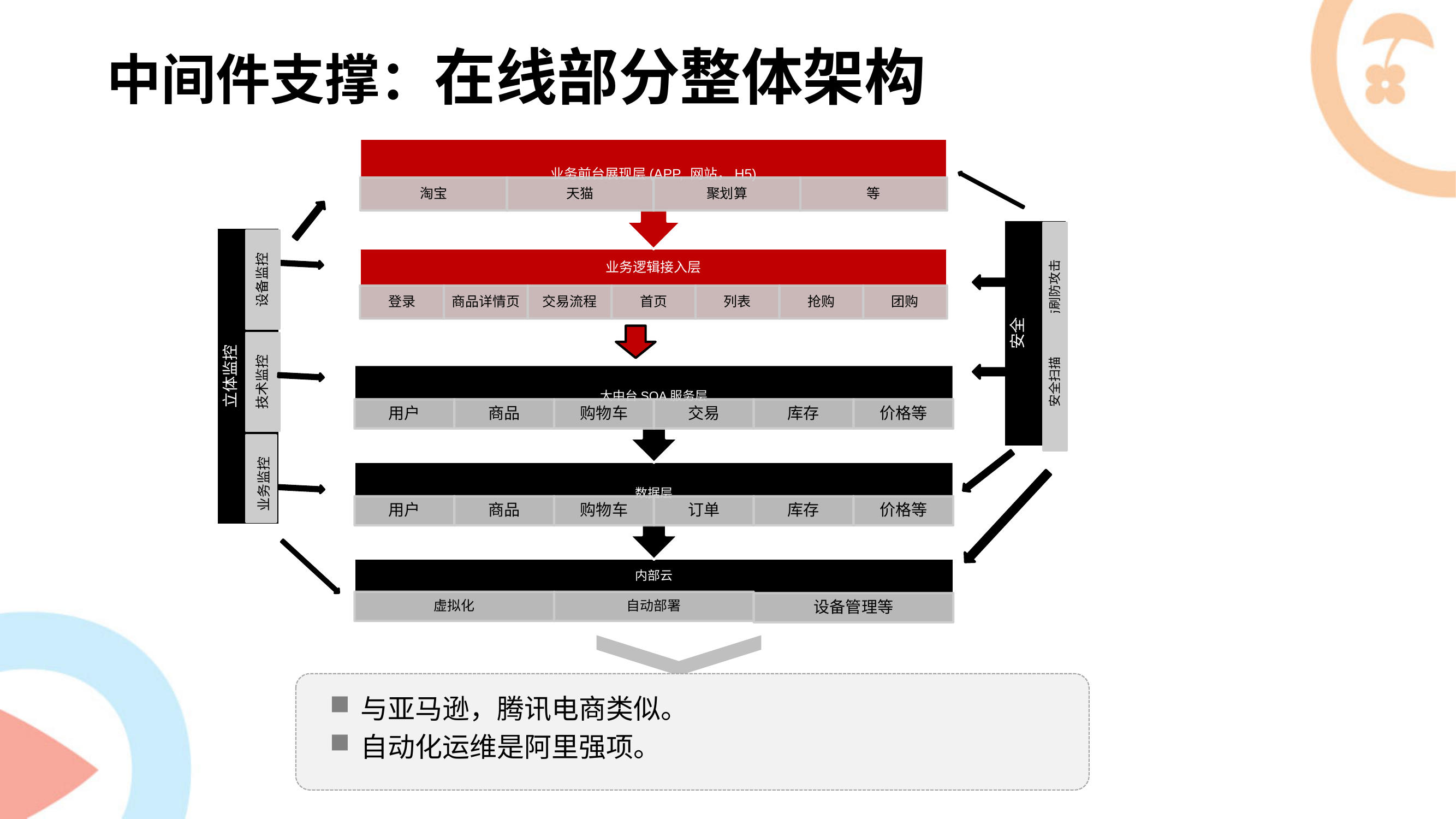

# 中间件支撑：在线部分整体架构
业务逻辑接入层
登录
商品详情页
交易流程
首页
列表
抢购
团购
业务前台展现层(APP, 网站，H5)
淘宝
天猫
聚划算
等

设备监控

防刷防攻击
安全

立体监控

内部云
虚拟化
自动部署
设备管理等
数据层
用户
商品
购物车
订单
库存
价格等
大中台SOA服务层
用户
商品
购物车
交易
库存
价格等

技术监控

安全扫描

业务监控

与亚马逊，腾讯电商类似。
自动化运维是阿里强项。